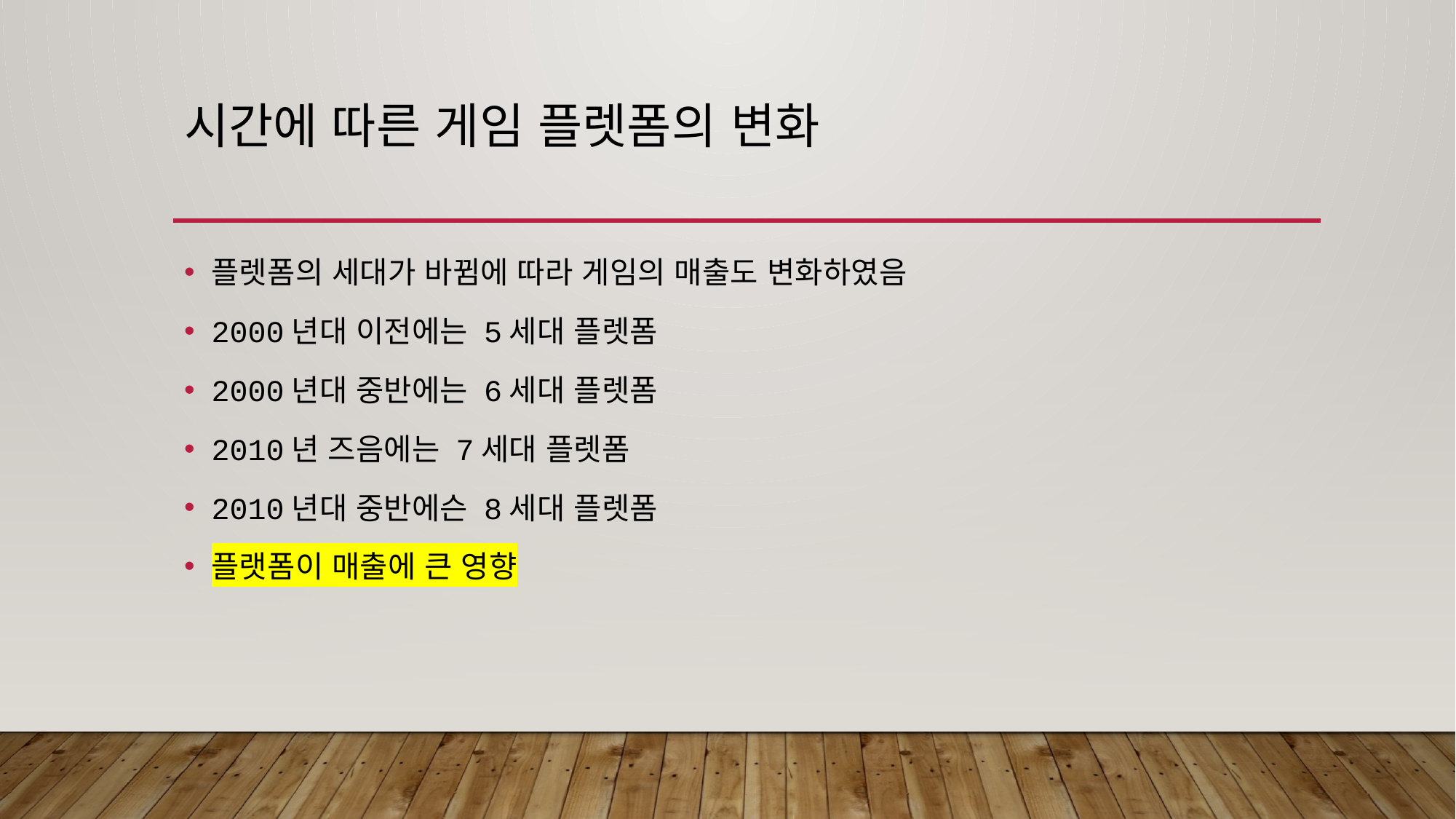

# 시간에 따른 게임 플렛폼의 변화
플렛폼의 세대가 바뀜에 따라 게임의 매출도 변화하였음
2000년대 이전에는 5세대 플렛폼
2000년대 중반에는 6세대 플렛폼
2010년 즈음에는 7세대 플렛폼
2010년대 중반에슨 8세대 플렛폼
플랫폼이 매출에 큰 영향